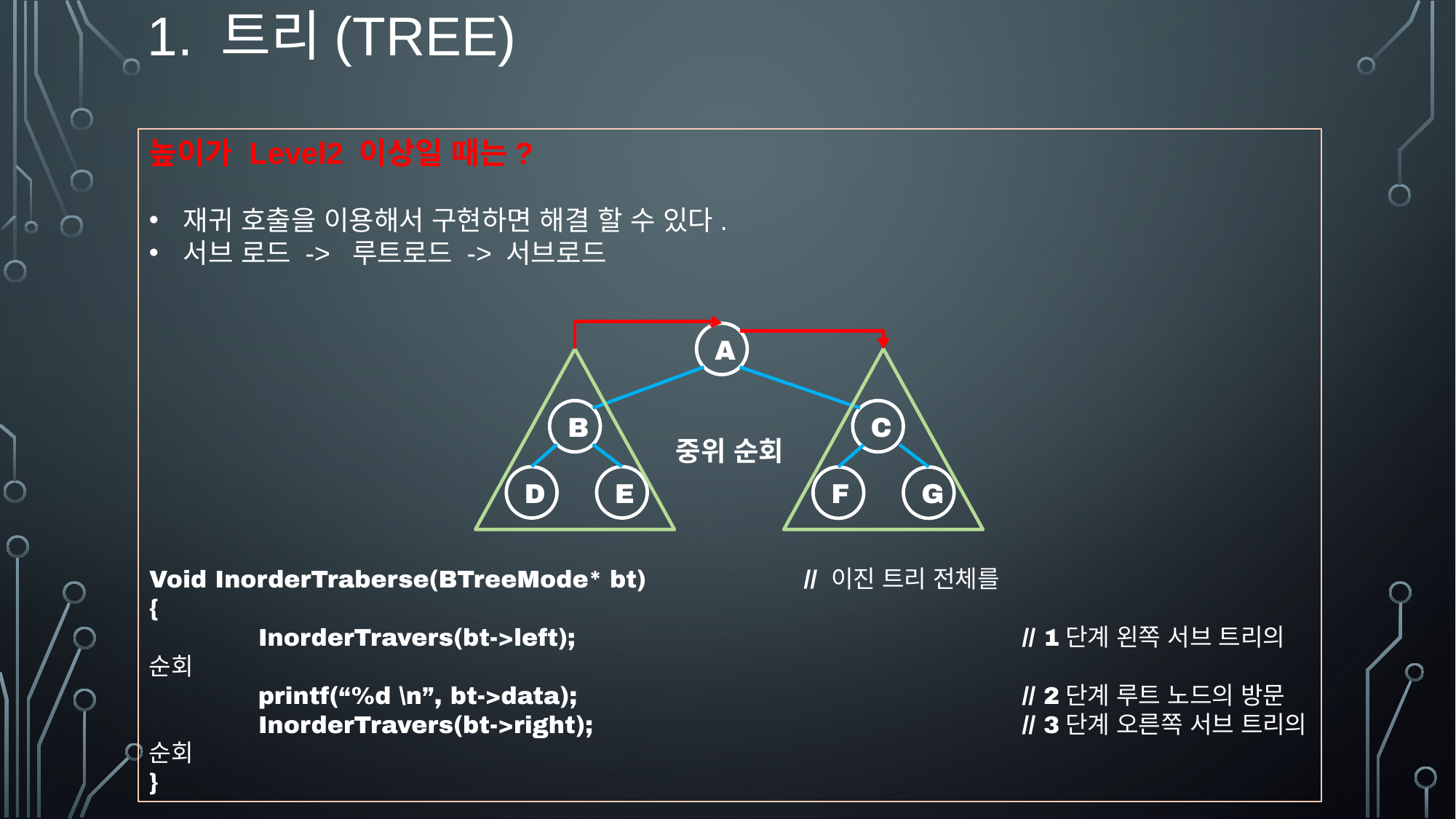

# 1. 트리(tree)
높이가 Level2 이상일 때는?

재귀 호출을 이용해서 구현하면 해결 할 수 있다.
서브 로드 ->  루트로드 -> 서브로드

Void InorderTraberse(BTreeMode* bt)		// 이진 트리 전체를
{
	InorderTravers(bt->left);					// 1단계 왼쪽 서브 트리의 순회
	printf(“%d \n”, bt->data);					// 2단계 루트 노드의 방문
	InorderTravers(bt->right);				// 3단계 오른쪽 서브 트리의 순회
}
A

B
C
중위 순회
E
D
G
F